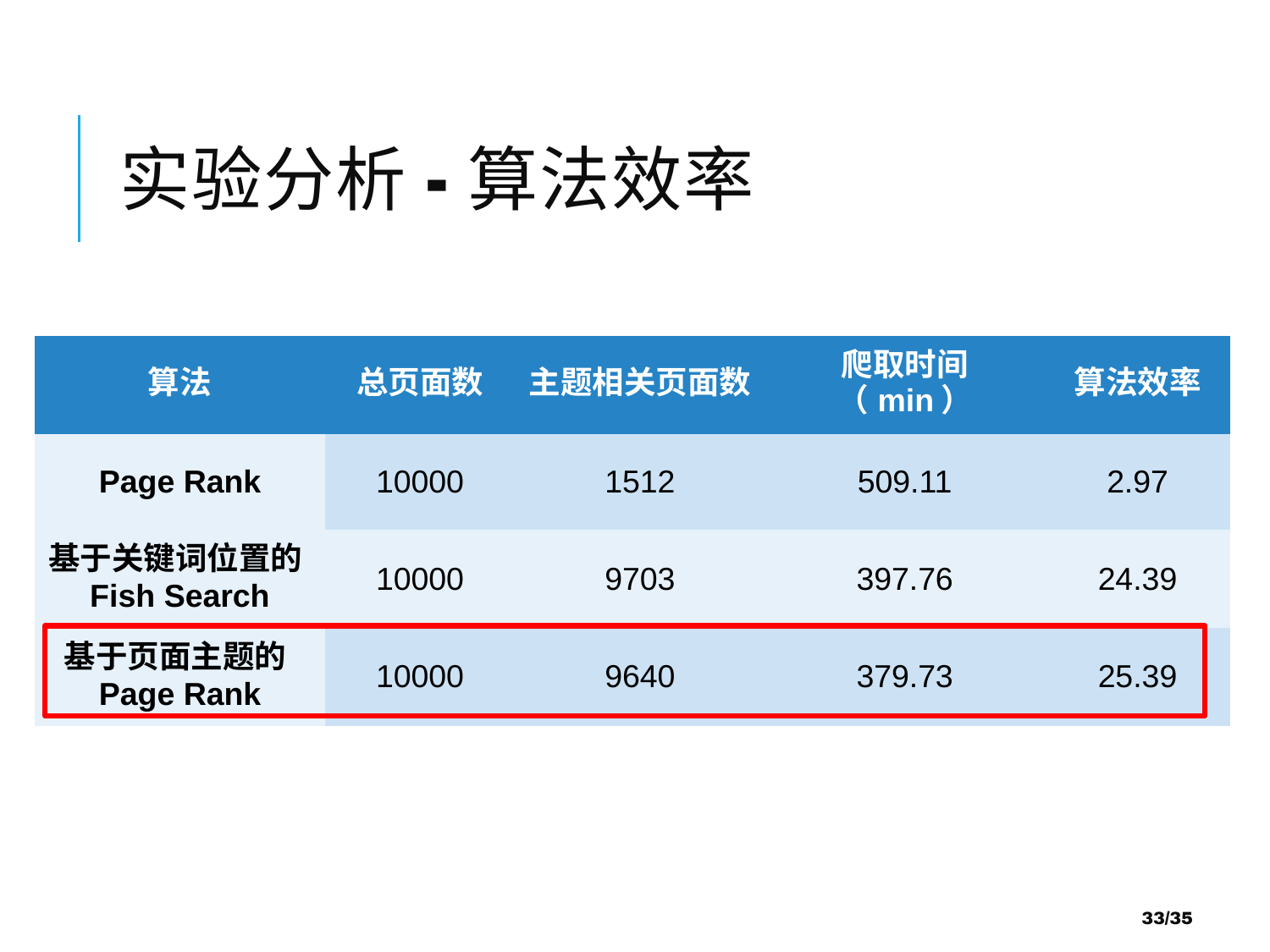

# 实验分析-算法效率
| 算法 | 总页面数 | 主题相关页面数 | 爬取时间（min） | 算法效率 |
| --- | --- | --- | --- | --- |
| Page Rank | 10000 | 1512 | 509.11 | 2.97 |
| 基于关键词位置的Fish Search | 10000 | 9703 | 397.76 | 24.39 |
| 基于页面主题的Page Rank | 10000 | 9640 | 379.73 | 25.39 |

33/35